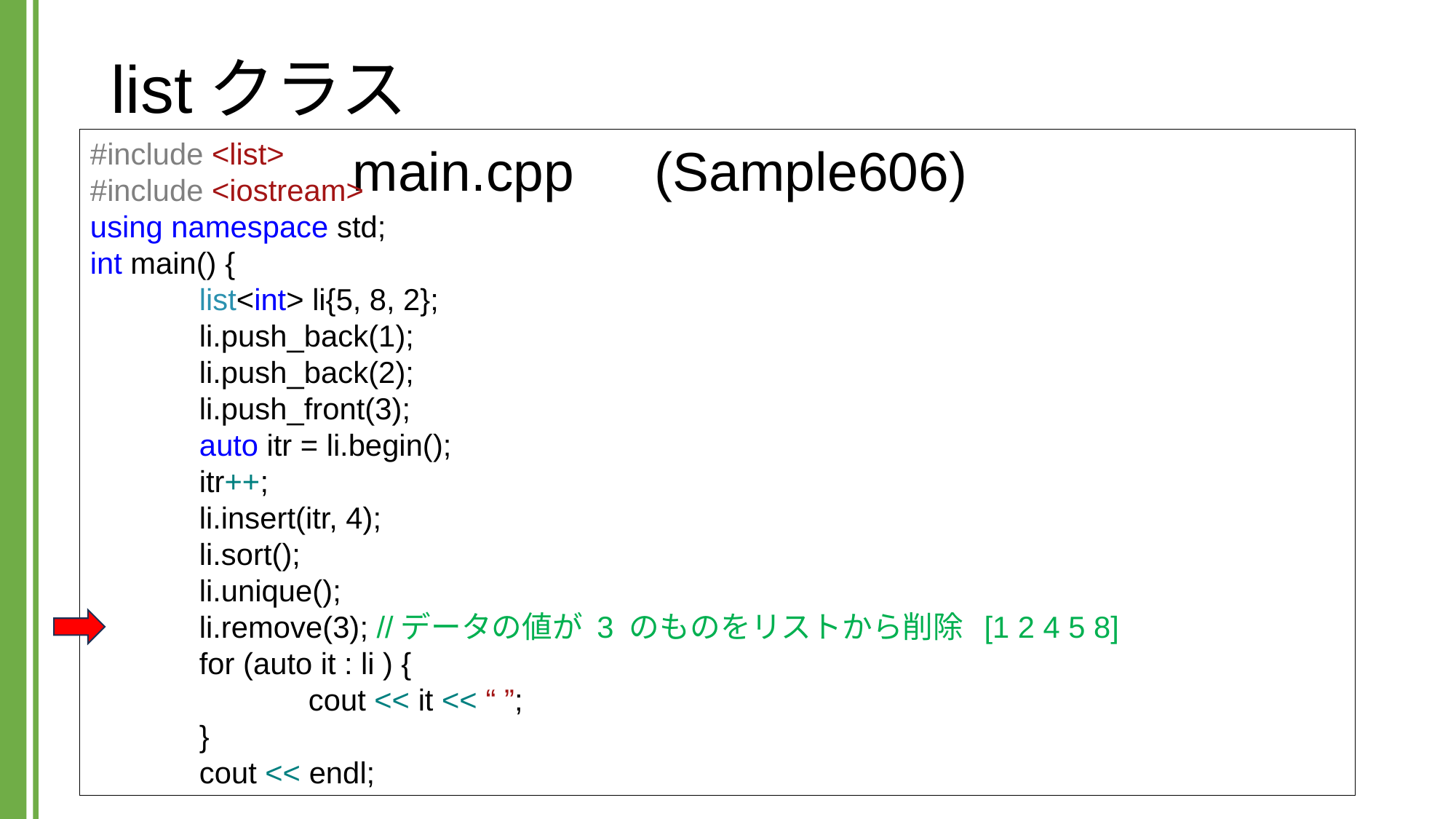

# listクラス
#include <list>
#include <iostream>
using namespace std;
int main() {
	list<int> li{5, 8, 2};
	li.push_back(1);
	li.push_back(2);
	li.push_front(3);
	auto itr = li.begin();
	itr++;
	li.insert(itr, 4);
	li.sort();
	li.unique();
	li.remove(3); //データの値が 3 のものをリストから削除  [1 2 4 5 8]
	for (auto it : li ) {
		cout << it << “ ”;
	}
	cout << endl;
                main.cpp　(Sample606)